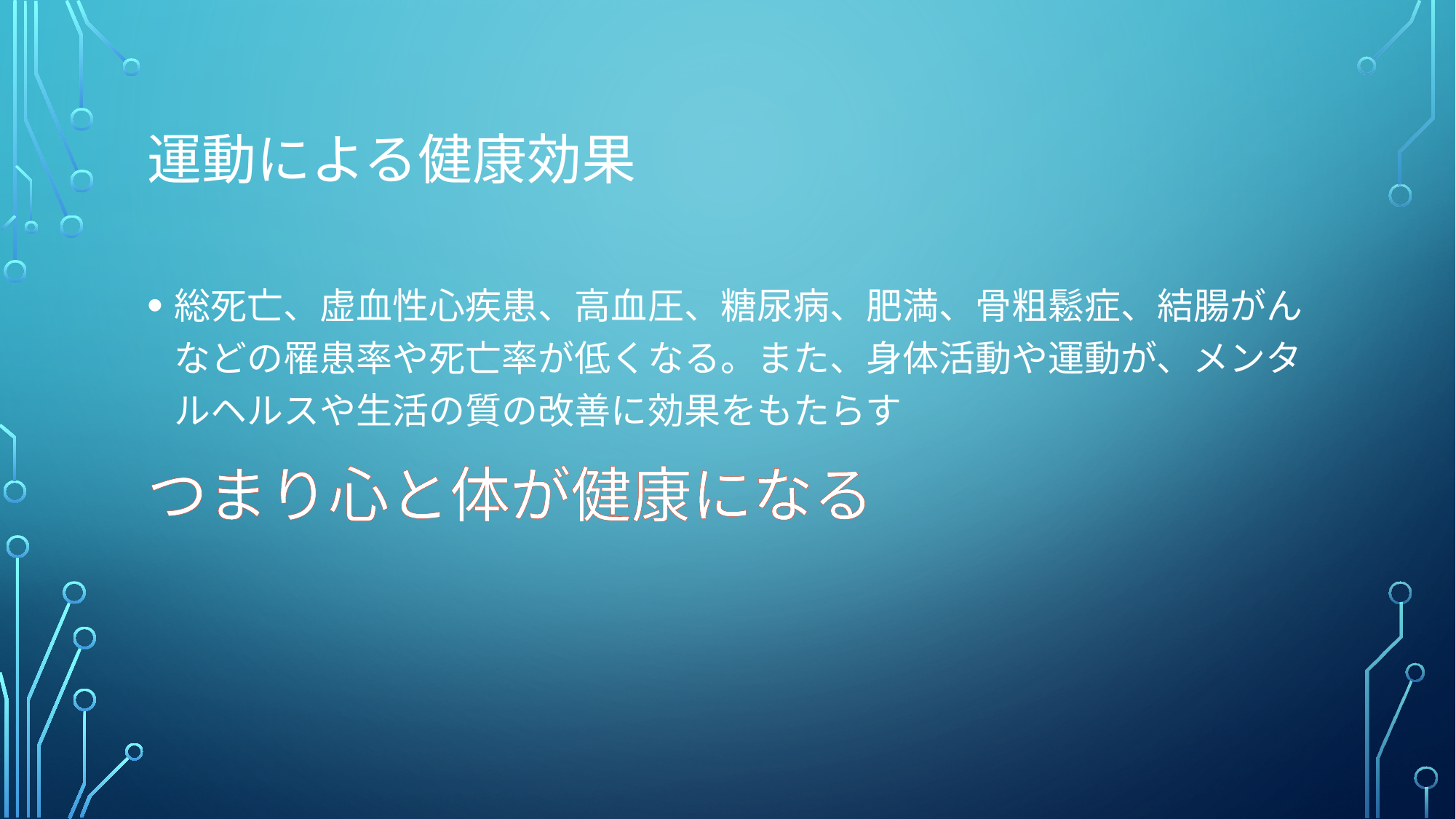

# 運動による健康効果
総死亡、虚血性心疾患、高血圧、糖尿病、肥満、骨粗鬆症、結腸がんなどの罹患率や死亡率が低くなる。また、身体活動や運動が、メンタルヘルスや生活の質の改善に効果をもたらす
つまり心と体が健康になる